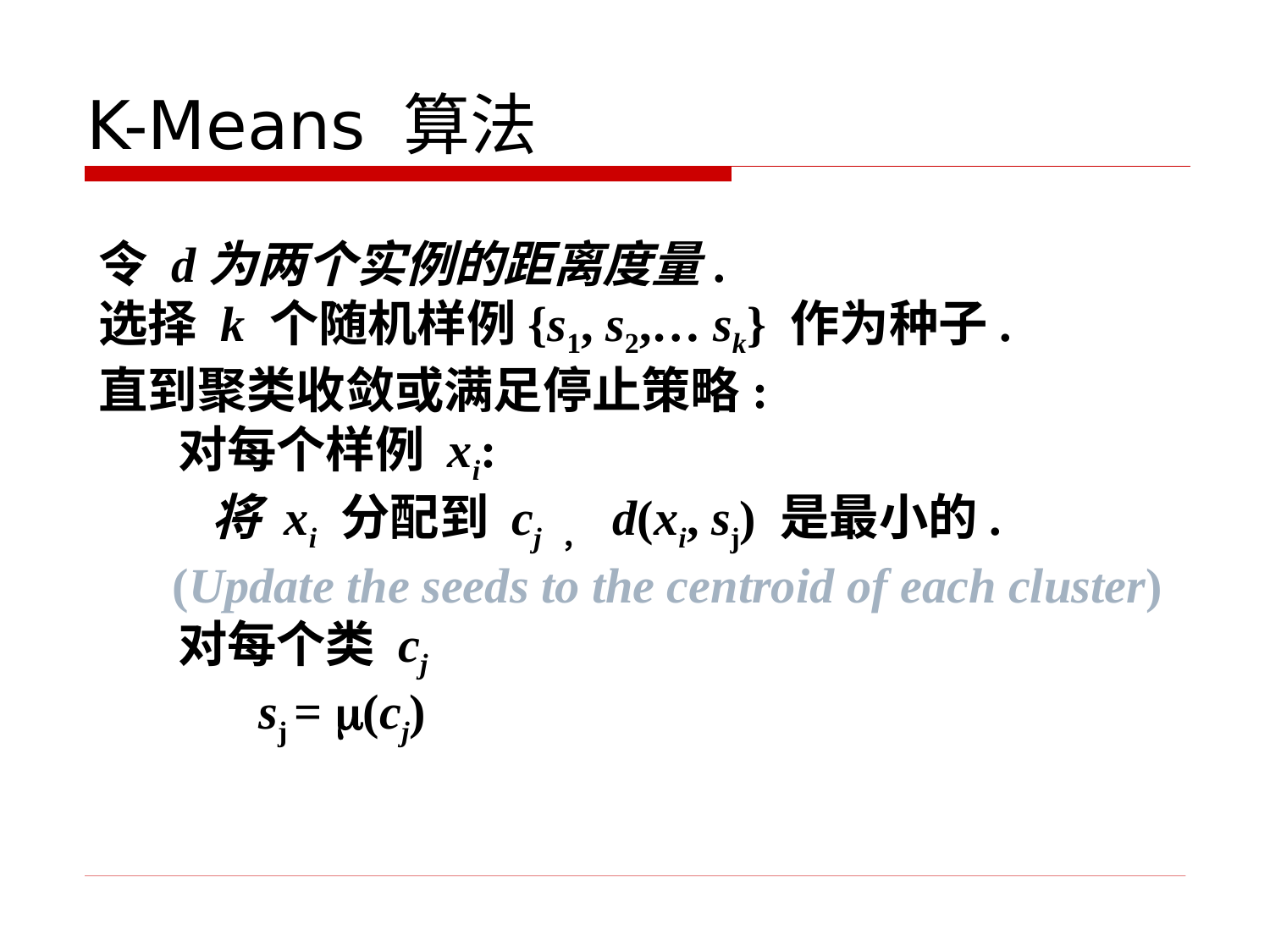

# K-Means 算法
令 d为两个实例的距离度量.
选择 k 个随机样例{s1, s2,… sk} 作为种子.
直到聚类收敛或满足停止策略:
      对每个样例 xi:
         将 xi 分配到 cj ， d(xi, sj) 是最小的.
      (Update the seeds to the centroid of each cluster)
      对每个类 cj
             sj = μ(cj)